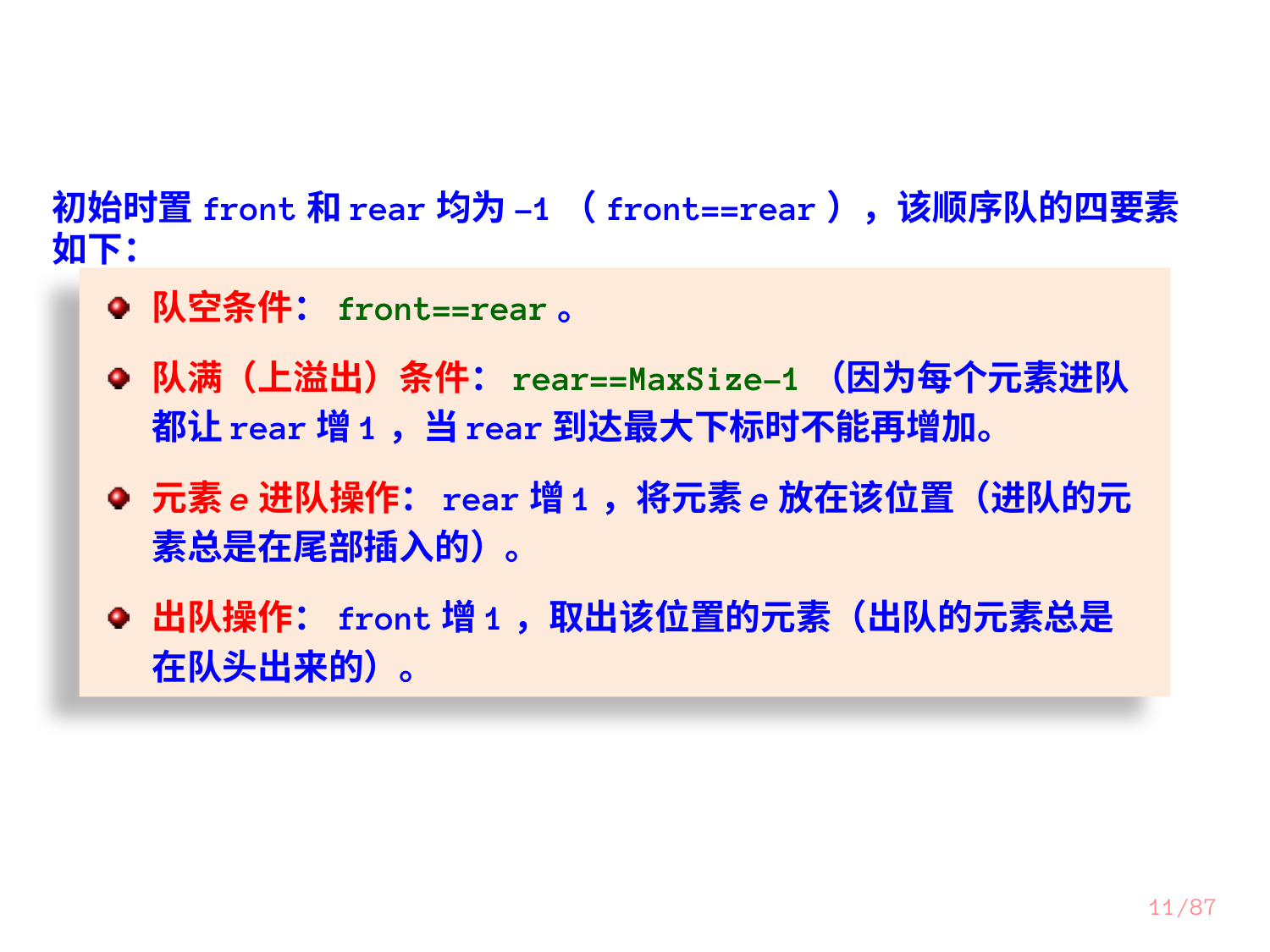

初始时置front和rear均为-1（front==rear），该顺序队的四要素如下：
队空条件：front==rear。
队满（上溢出）条件：rear==MaxSize-1（因为每个元素进队都让rear增1，当rear到达最大下标时不能再增加。
元素e进队操作：rear增1，将元素e放在该位置（进队的元素总是在尾部插入的）。
出队操作：front增1，取出该位置的元素（出队的元素总是在队头出来的）。
11/87